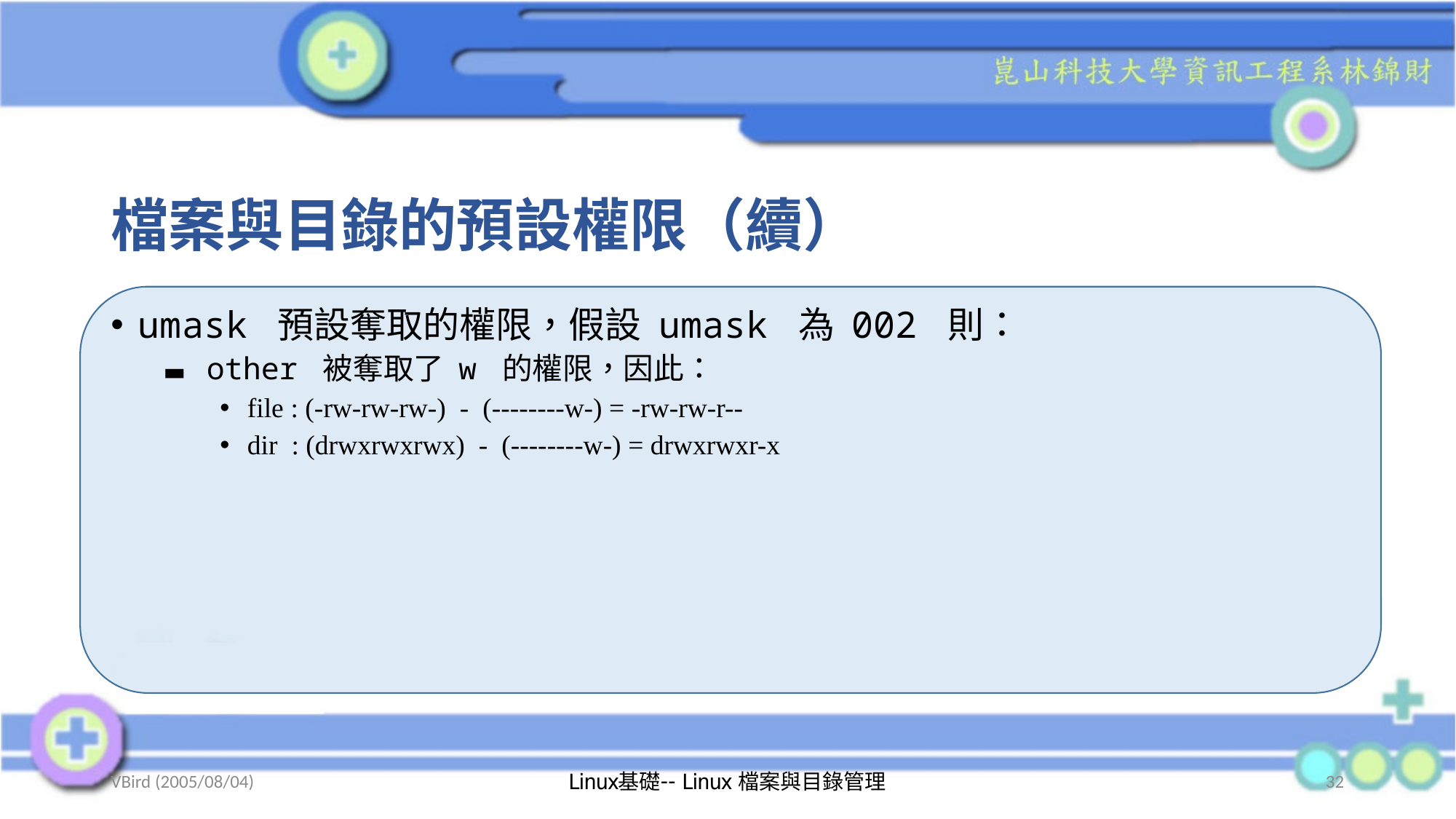

# 檔案與目錄的預設權限（續）

umask 預設奪取的權限，假設 umask 為 002 則：
other 被奪取了 w 的權限，因此：
file : (-rw-rw-rw-)  -  (--------w-) = -rw-rw-r--
dir  : (drwxrwxrwx)  -  (--------w-) = drwxrwxr-x

VBird (2005/08/04)
Linux基礎-- Linux 檔案與目錄管理
32